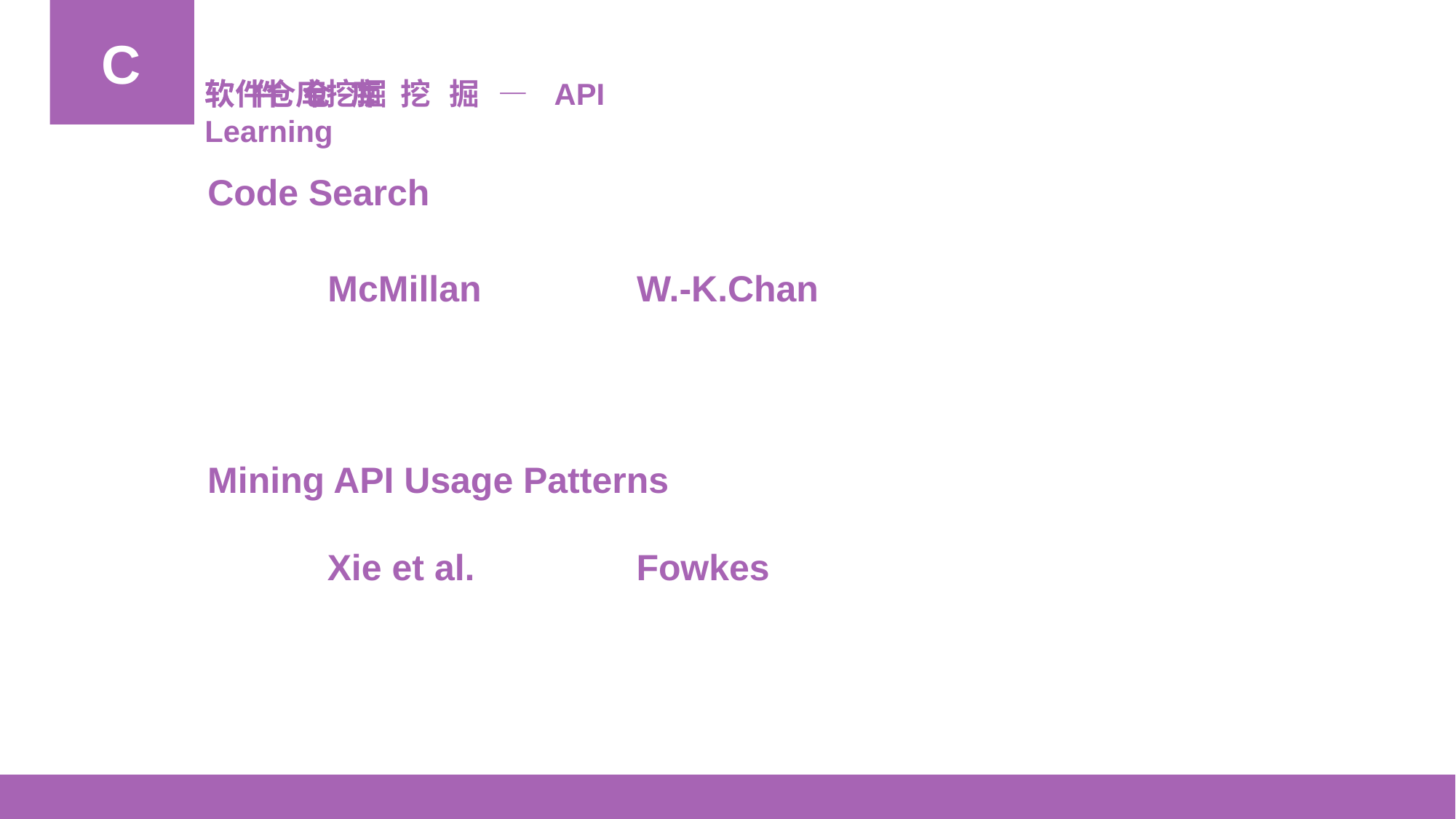

C
软件仓库挖掘
软件仓库挖掘—API Learning
Code Search
McMillan
W.-K.Chan
Mining API Usage Patterns
Xie et al.
Fowkes